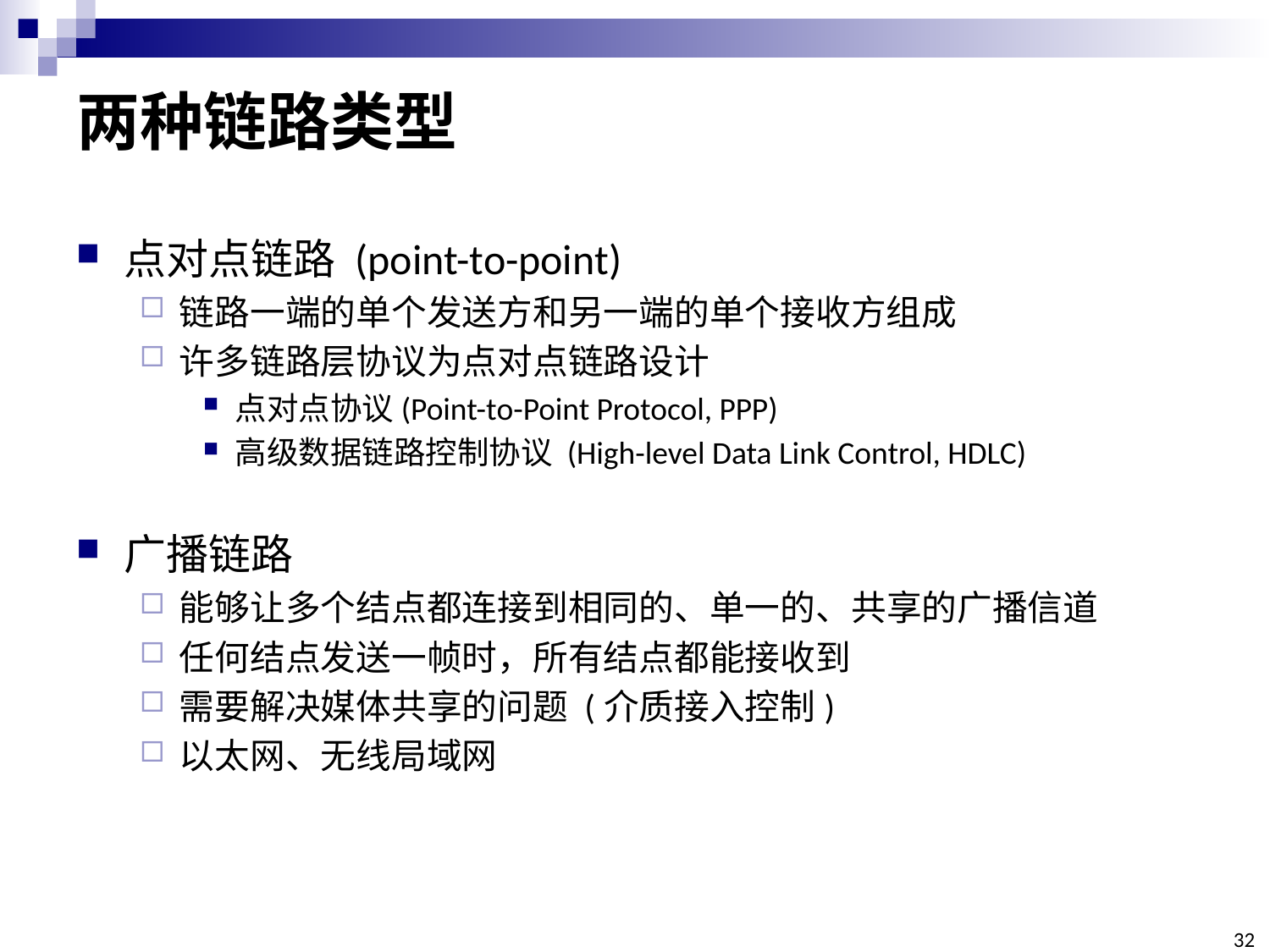

# 两种链路类型
点对点链路 (point-to-point)
链路一端的单个发送方和另一端的单个接收方组成
许多链路层协议为点对点链路设计
点对点协议(Point-to-Point Protocol, PPP)
高级数据链路控制协议 (High-level Data Link Control, HDLC)
广播链路
能够让多个结点都连接到相同的、单一的、共享的广播信道
任何结点发送一帧时，所有结点都能接收到
需要解决媒体共享的问题 (介质接入控制)
以太网、无线局域网
32